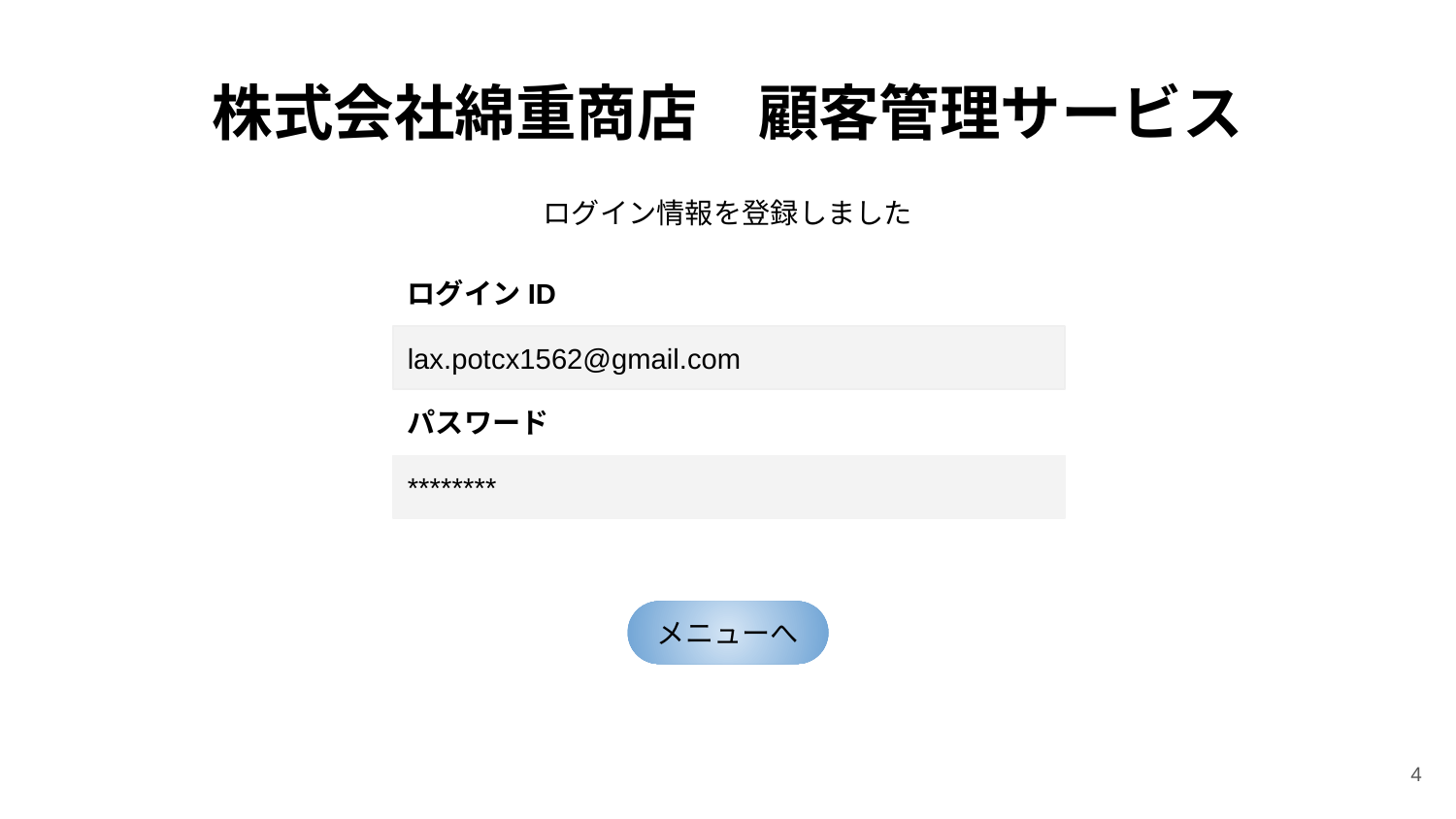

株式会社綿重商店　顧客管理サービス
ログイン情報を登録しました
ログインID
lax.potcx1562@gmail.com
パスワード
********
メニューへ
4